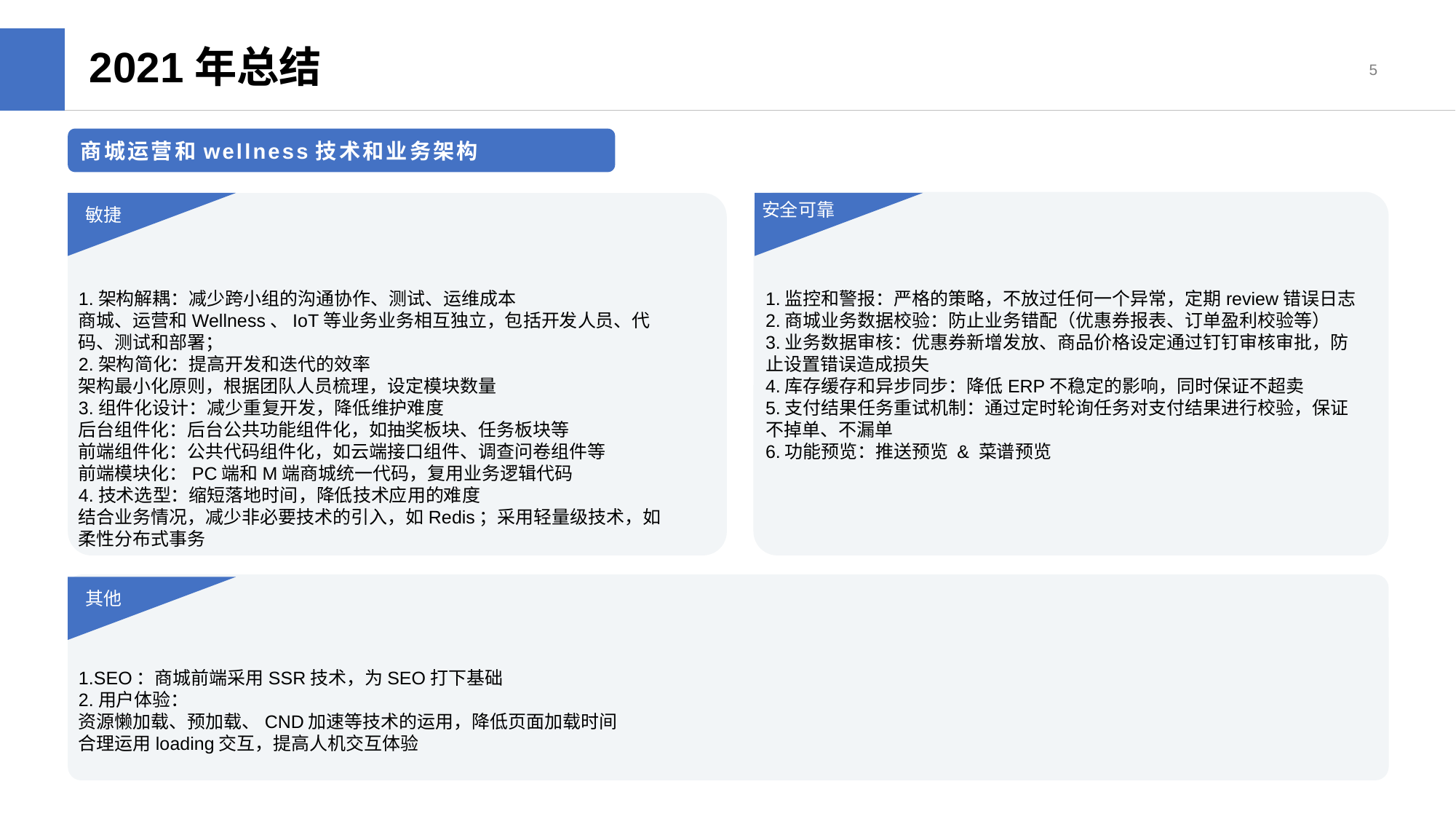

2021年总结
5
商城运营和wellness技术和业务架构

安全可靠
敏捷
1.架构解耦：减少跨小组的沟通协作、测试、运维成本
商城、运营和Wellness、IoT等业务业务相互独立，包括开发人员、代码、测试和部署；
2.架构简化：提高开发和迭代的效率
架构最小化原则，根据团队人员梳理，设定模块数量
3.组件化设计：减少重复开发，降低维护难度
后台组件化：后台公共功能组件化，如抽奖板块、任务板块等
前端组件化：公共代码组件化，如云端接口组件、调查问卷组件等
前端模块化：PC端和M端商城统一代码，复用业务逻辑代码
4.技术选型：缩短落地时间，降低技术应用的难度
结合业务情况，减少非必要技术的引入，如Redis；采用轻量级技术，如柔性分布式事务
1.监控和警报：严格的策略，不放过任何一个异常，定期review错误日志
2.商城业务数据校验：防止业务错配（优惠券报表、订单盈利校验等）
3.业务数据审核：优惠券新增发放、商品价格设定通过钉钉审核审批，防止设置错误造成损失
4.库存缓存和异步同步：降低ERP不稳定的影响，同时保证不超卖
5.支付结果任务重试机制：通过定时轮询任务对支付结果进行校验，保证不掉单、不漏单
6.功能预览：推送预览 & 菜谱预览

其他
1.SEO：商城前端采用SSR技术，为SEO打下基础
2.用户体验：
资源懒加载、预加载、CND加速等技术的运用，降低页面加载时间
合理运用loading交互，提高人机交互体验